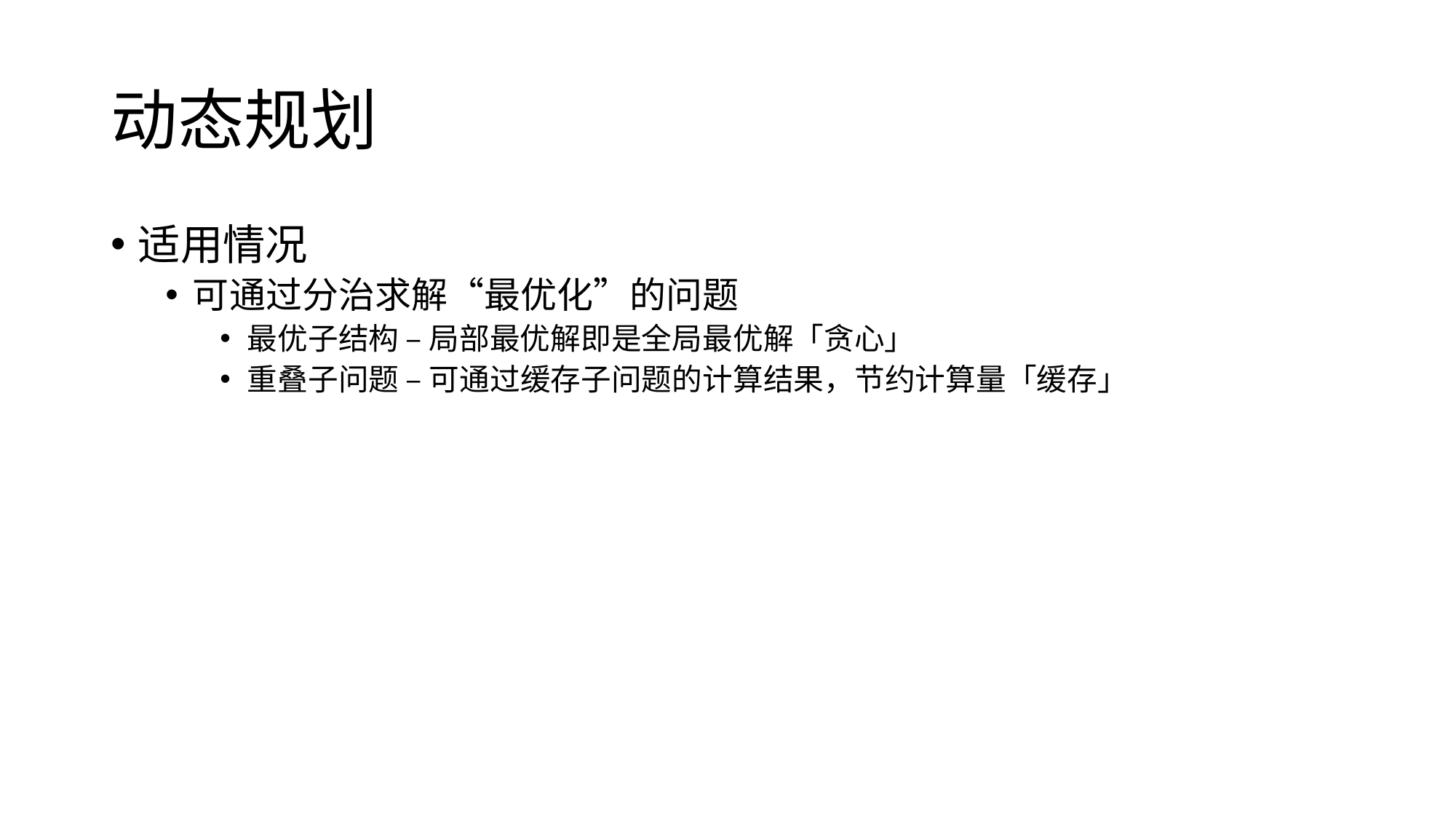

# 动态规划
适用情况
可通过分治求解“最优化”的问题
最优子结构 – 局部最优解即是全局最优解「贪心」
重叠子问题 – 可通过缓存子问题的计算结果，节约计算量「缓存」